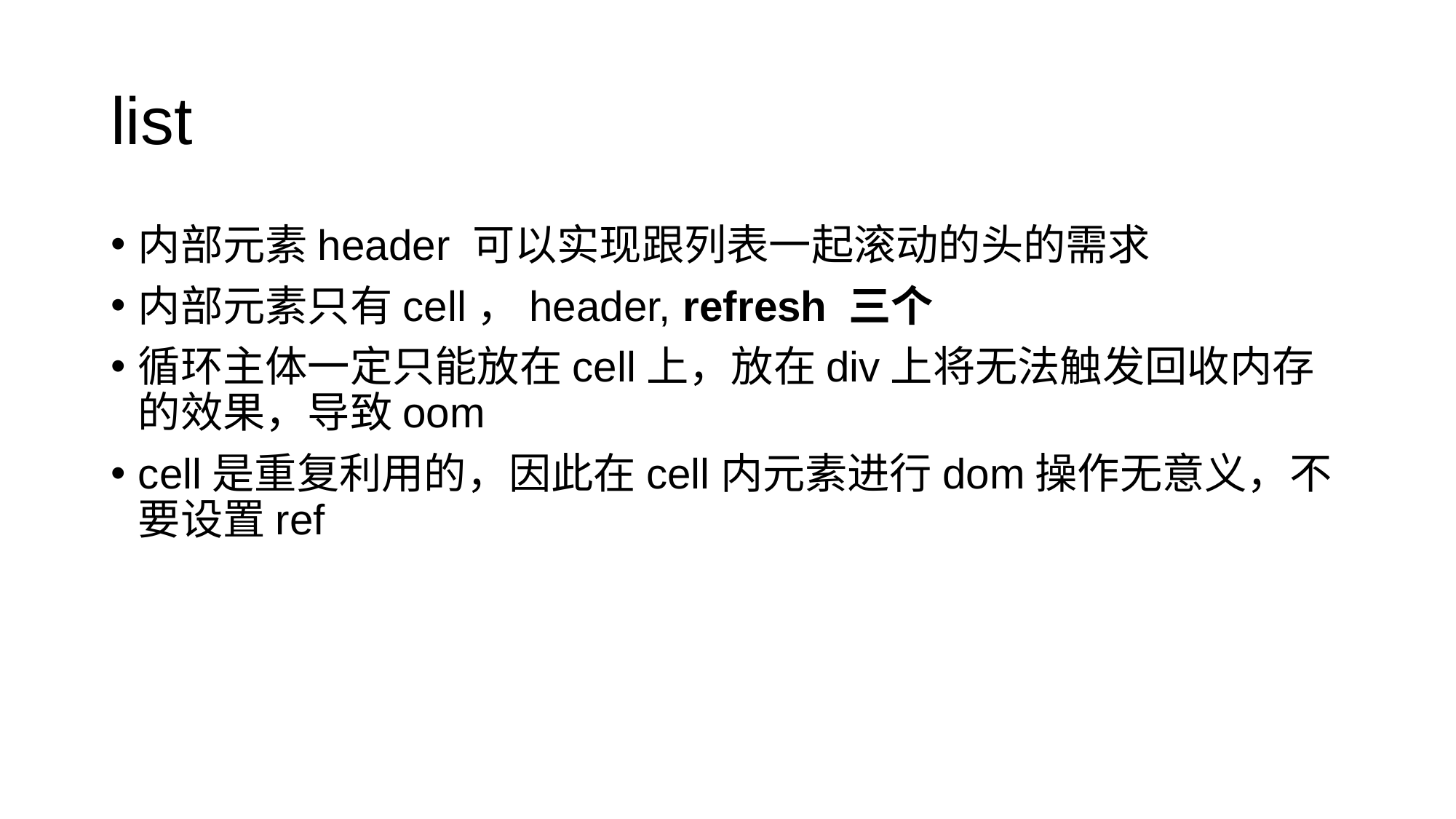

# list
内部元素header 可以实现跟列表一起滚动的头的需求
内部元素只有cell，header, refresh 三个
循环主体一定只能放在cell上，放在div上将无法触发回收内存的效果，导致oom
cell是重复利用的，因此在cell内元素进行dom操作无意义，不要设置ref